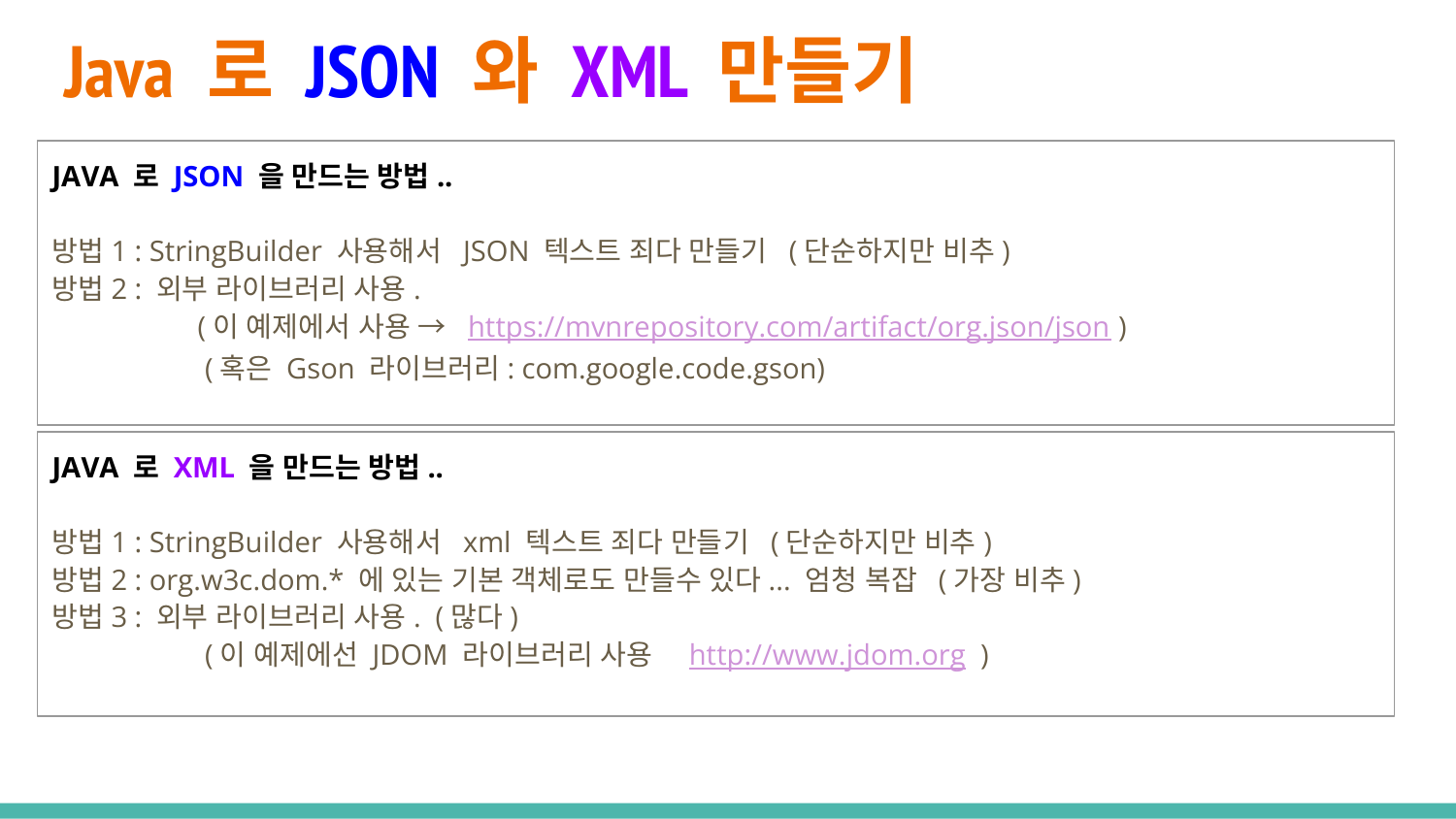

# Java 로 JSON 와 XML 만들기
JAVA 로 JSON 을 만드는 방법..
방법1 : StringBuilder 사용해서  JSON 텍스트 죄다 만들기  (단순하지만 비추)
방법2 : 외부 라이브러리 사용.
	(이 예제에서 사용 →  https://mvnrepository.com/artifact/org.json/json )
	 (혹은 Gson 라이브러리: com.google.code.gson)

JAVA 로 XML 을 만드는 방법..
방법1 : StringBuilder 사용해서  xml 텍스트 죄다 만들기  (단순하지만 비추)
방법2 : org.w3c.dom.* 에 있는 기본 객체로도 만들수 있다... 엄청 복잡  (가장 비추)
방법3 : 외부 라이브러리 사용.  (많다)
	 (이 예제에선 JDOM 라이브러리 사용    http://www.jdom.org  )